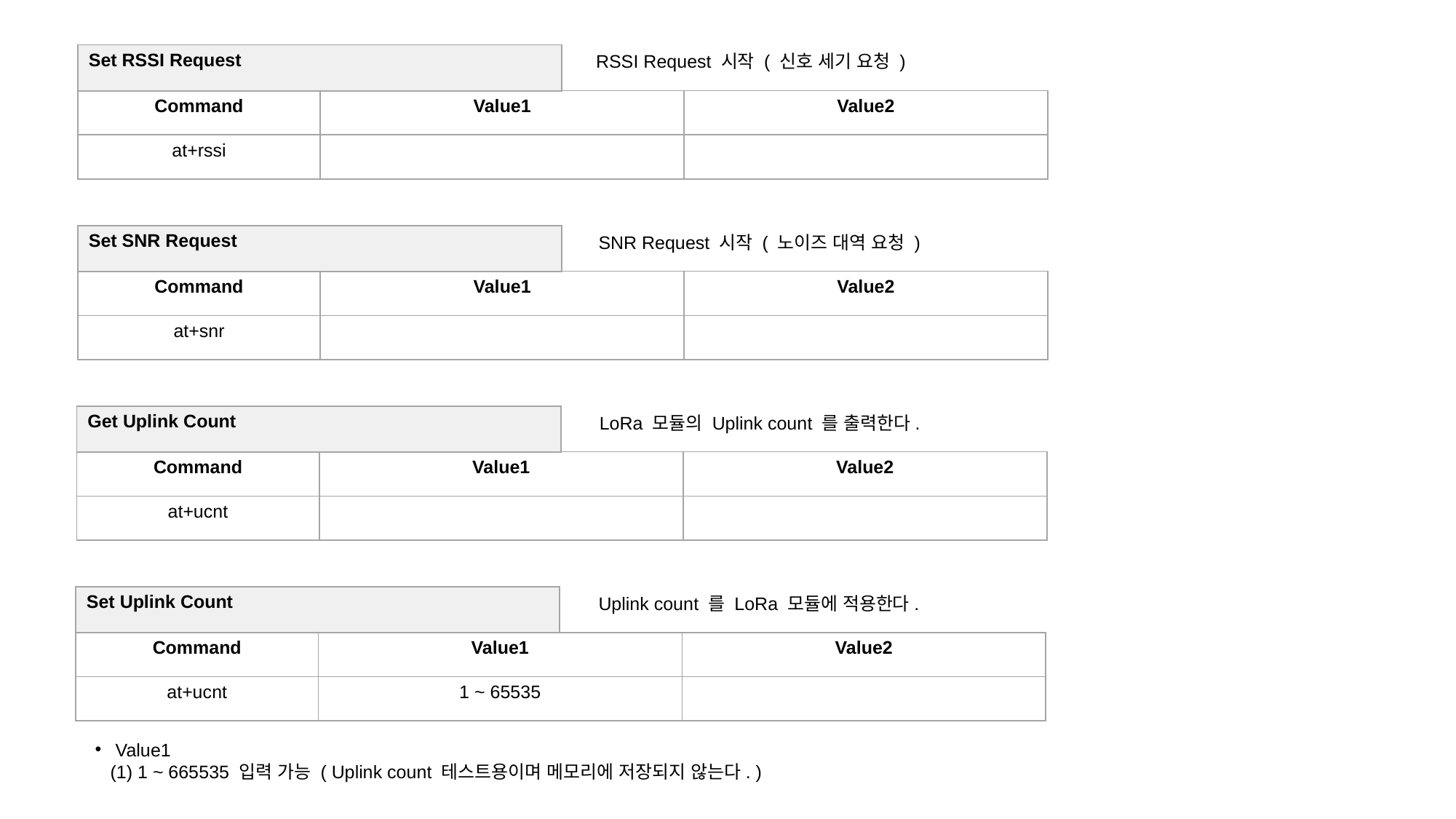

| Set RSSI Request |
| --- |
RSSI Request 시작 ( 신호 세기 요청 )
| Command | Value1 | Value2 |
| --- | --- | --- |
| at+rssi |  |  |
| Set SNR Request |
| --- |
SNR Request 시작 ( 노이즈 대역 요청 )
| Command | Value1 | Value2 |
| --- | --- | --- |
| at+snr |  |  |
| Get Uplink Count |
| --- |
LoRa 모듈의 Uplink count 를 출력한다.
| Command | Value1 | Value2 |
| --- | --- | --- |
| at+ucnt |  |  |
| Set Uplink Count |
| --- |
Uplink count 를 LoRa 모듈에 적용한다.
| Command | Value1 | Value2 |
| --- | --- | --- |
| at+ucnt | 1 ~ 65535 |  |
Value1
   (1) 1 ~ 665535 입력 가능 ( Uplink count 테스트용이며 메모리에 저장되지 않는다. )